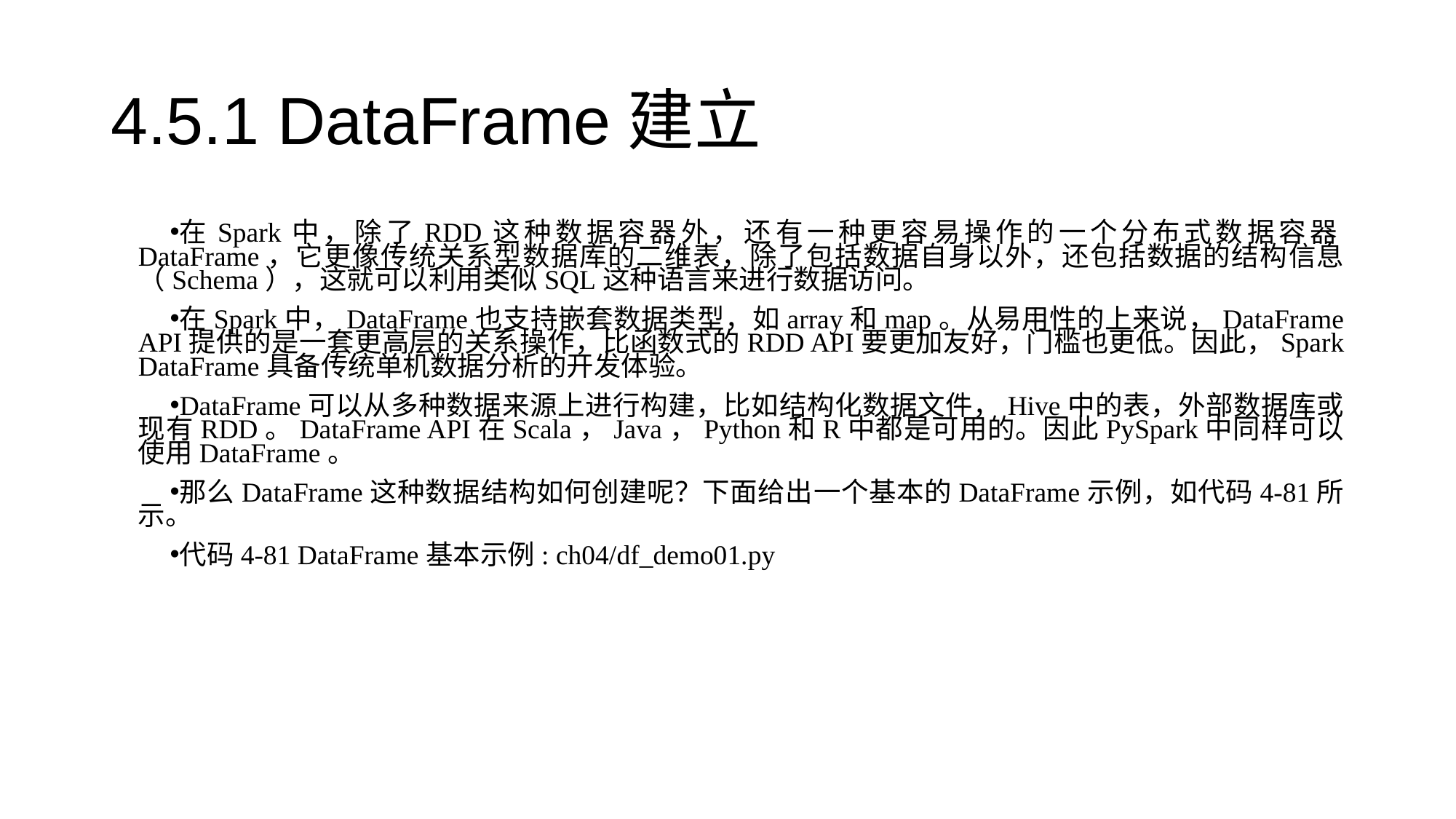

# 4.5.1 DataFrame建立
在Spark中，除了RDD这种数据容器外，还有一种更容易操作的一个分布式数据容器DataFrame，它更像传统关系型数据库的二维表，除了包括数据自身以外，还包括数据的结构信息（Schema），这就可以利用类似SQL这种语言来进行数据访问。
在Spark中，DataFrame也支持嵌套数据类型，如array和map。从易用性的上来说，DataFrame API提供的是一套更高层的关系操作，比函数式的RDD API要更加友好，门槛也更低。因此，Spark DataFrame具备传统单机数据分析的开发体验。
DataFrame可以从多种数据来源上进行构建，比如结构化数据文件，Hive中的表，外部数据库或现有RDD。DataFrame API在Scala，Java，Python和R中都是可用的。因此PySpark中同样可以使用DataFrame。
那么DataFrame这种数据结构如何创建呢？下面给出一个基本的DataFrame示例，如代码4-81所示。
代码4-81 DataFrame基本示例: ch04/df_demo01.py